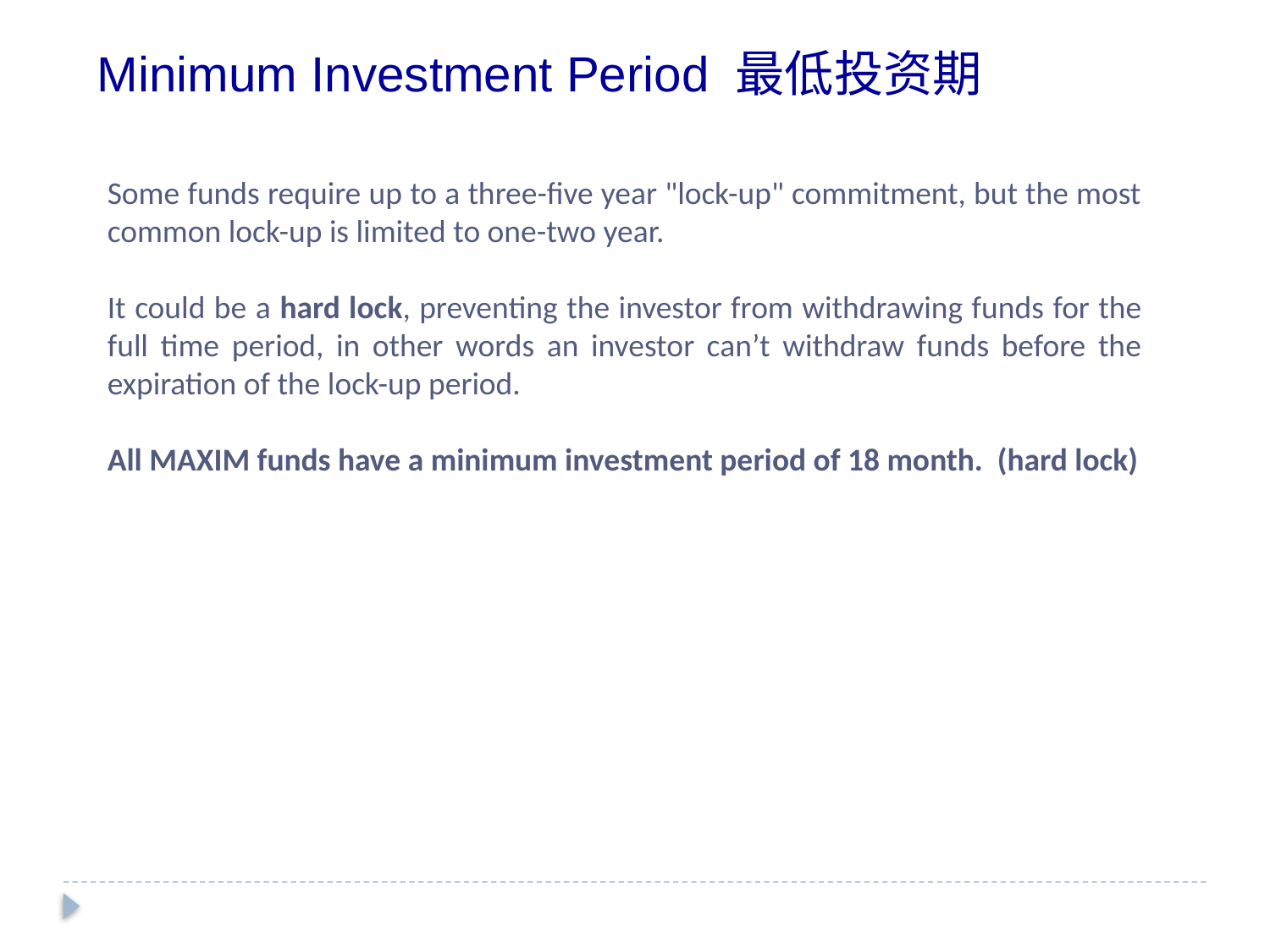

Minimum Investment Period 最低投资期
Some funds require up to a three-five year "lock-up" commitment, but the most common lock-up is limited to one-two year.

It could be a hard lock, preventing the investor from withdrawing funds for the full time period, in other words an investor can’t withdraw funds before the expiration of the lock-up period.

All MAXIM funds have a minimum investment period of 18 month.  (hard lock)